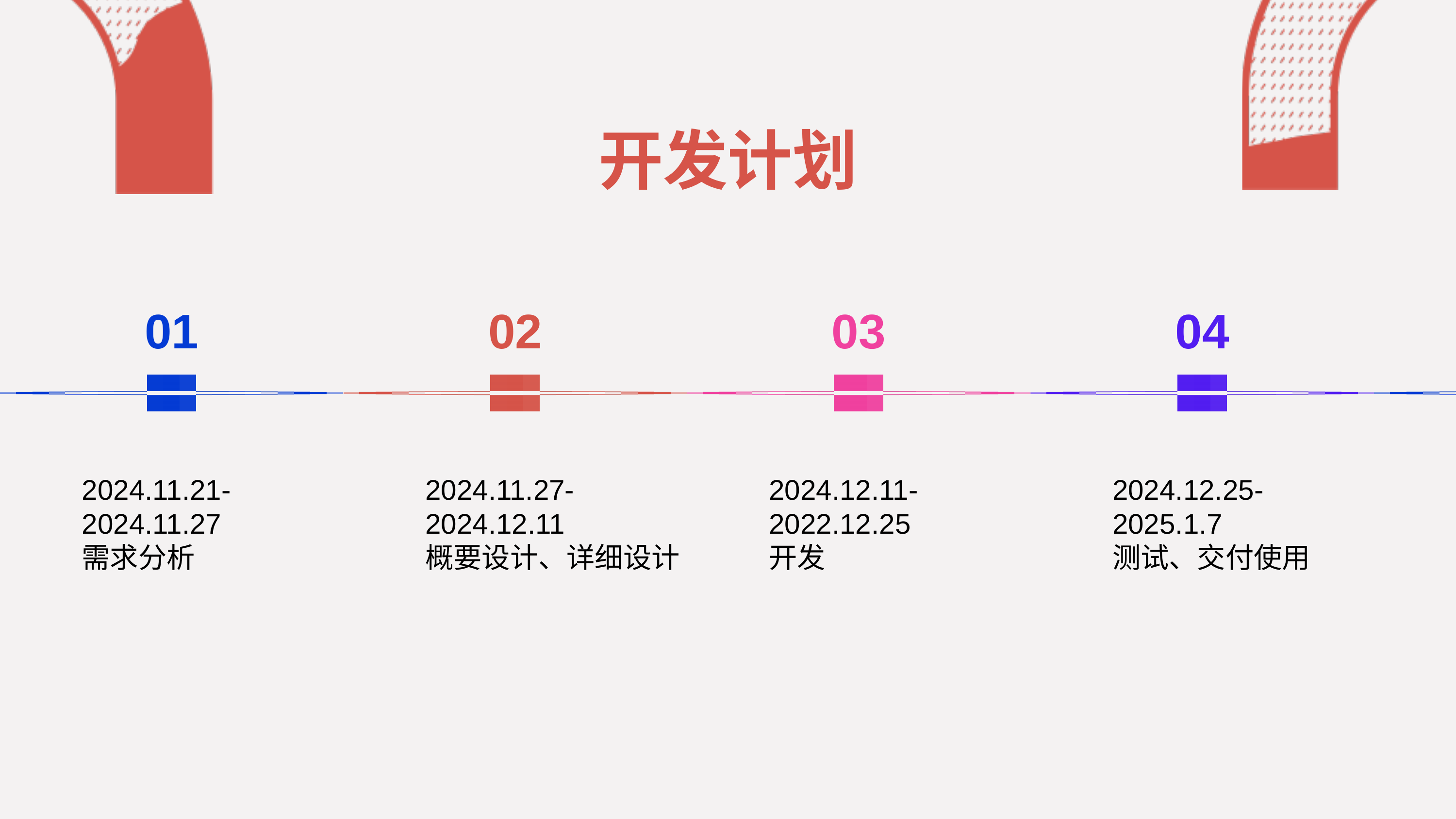

开发计划

01
02
03
04
2024.11.21-2024.11.27
需求分析
2024.11.27-2024.12.11
概要设计、详细设计
2024.12.11-2022.12.25
开发
2024.12.25-2025.1.7
测试、交付使用